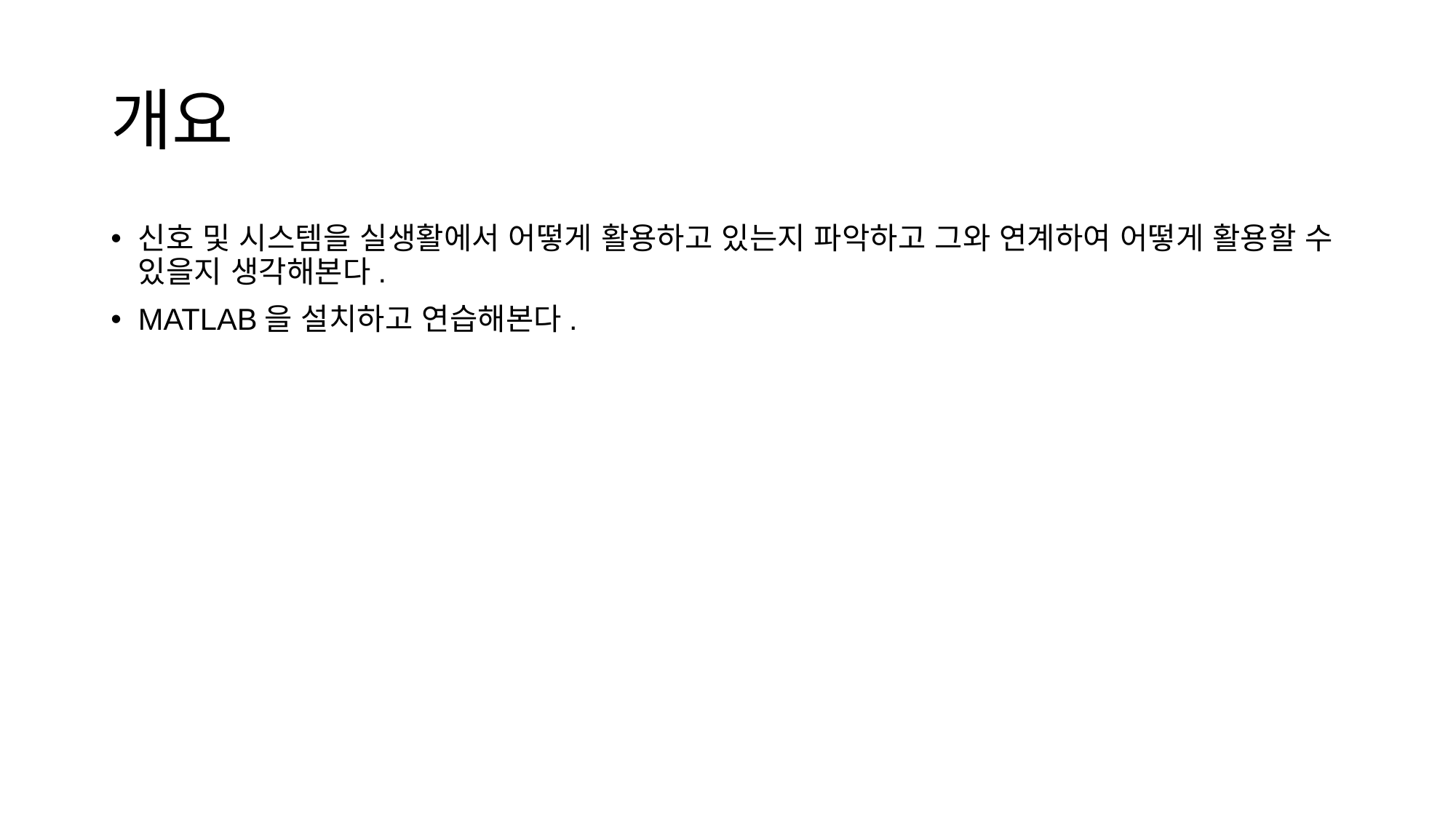

# 개요
신호 및 시스템을 실생활에서 어떻게 활용하고 있는지 파악하고 그와 연계하여 어떻게 활용할 수 있을지 생각해본다.
MATLAB을 설치하고 연습해본다.